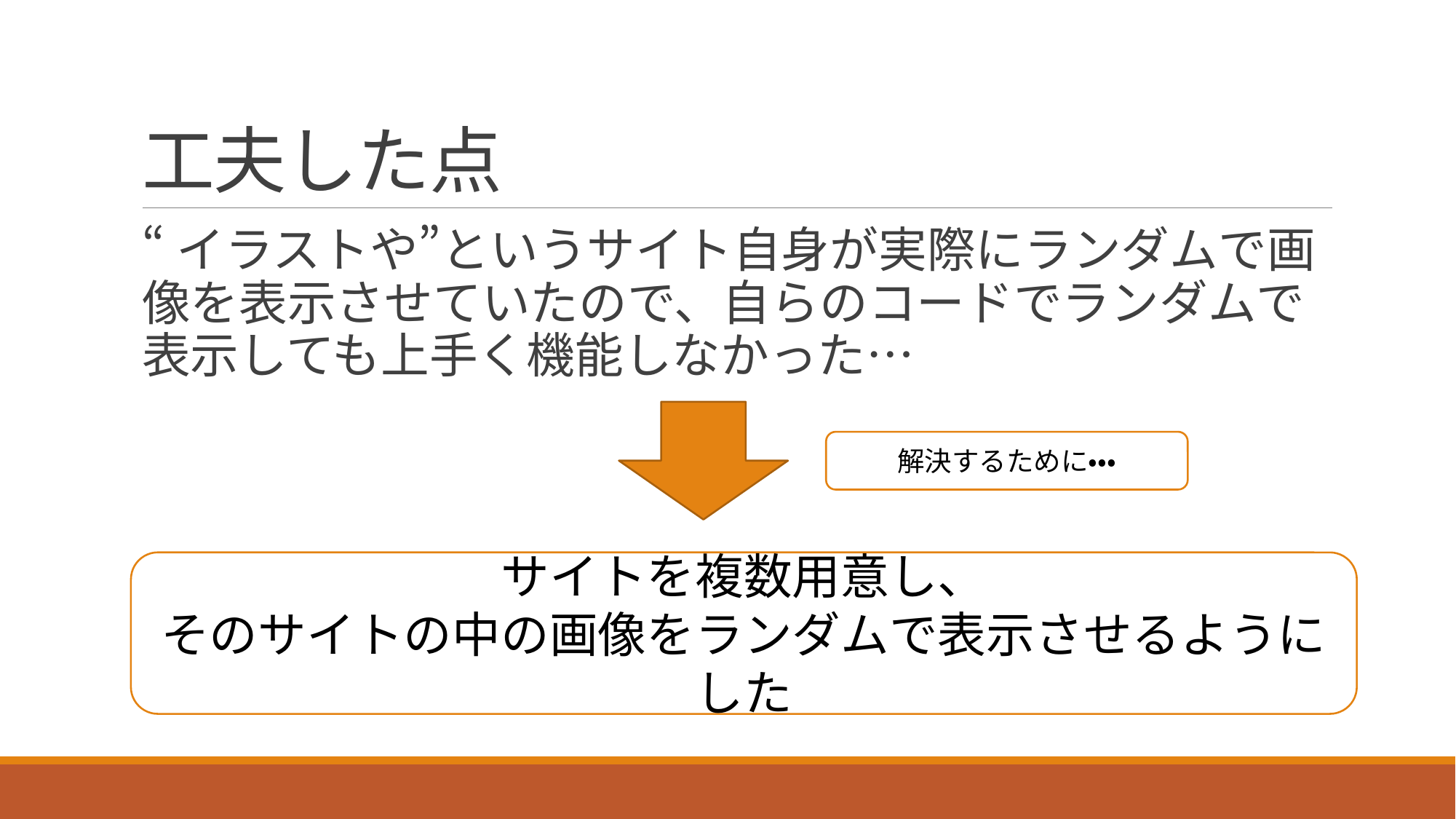

# 工夫した点
“イラストや”というサイト自身が実際にランダムで画像を表示させていたので、自らのコードでランダムで表示しても上手く機能しなかった…

解決するために・・・
サイトを複数用意し、
そのサイトの中の画像をランダムで表示させるようにした